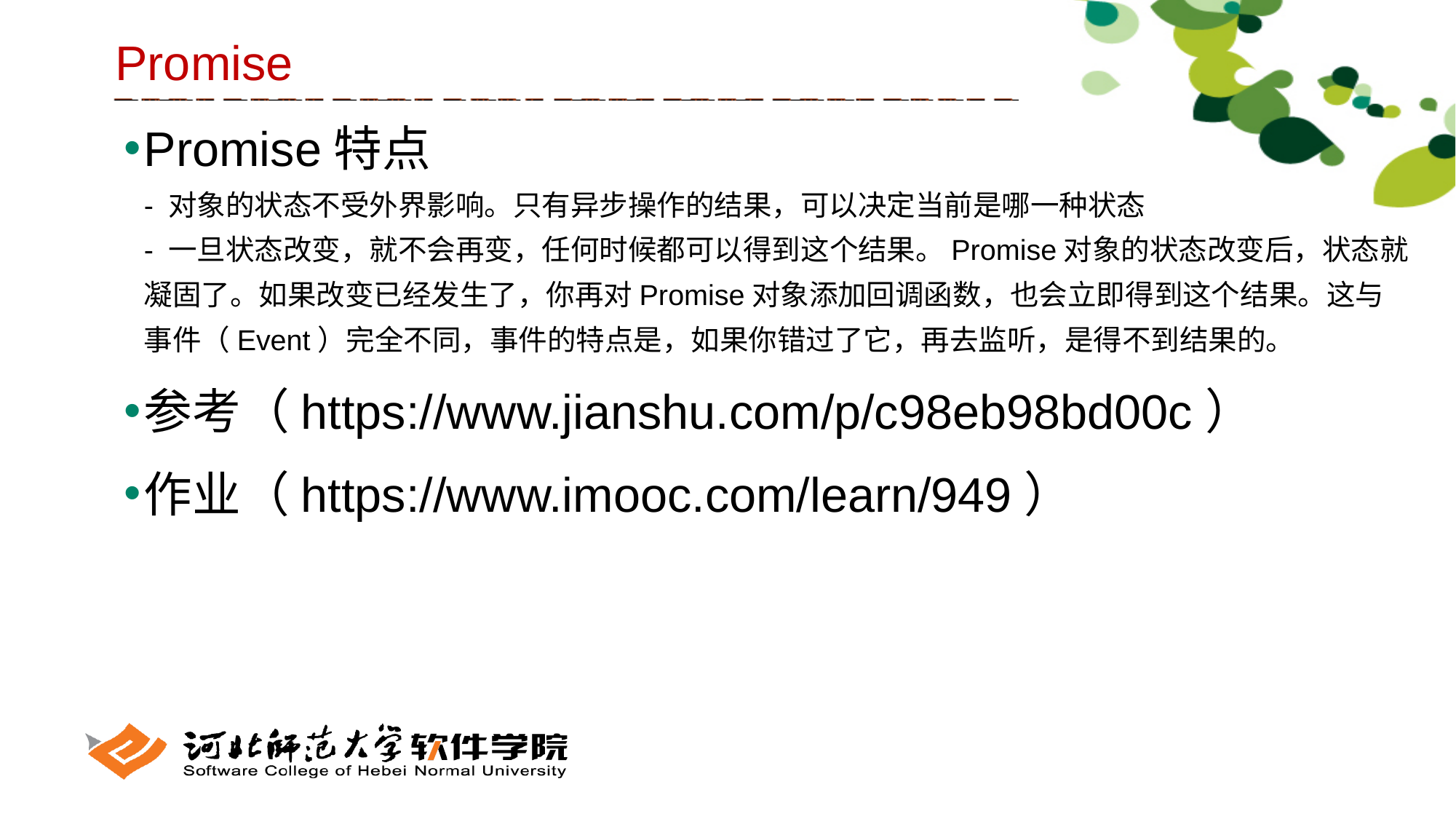

Promise
Promise特点
- 对象的状态不受外界影响。只有异步操作的结果，可以决定当前是哪一种状态
- 一旦状态改变，就不会再变，任何时候都可以得到这个结果。Promise对象的状态改变后，状态就凝固了。如果改变已经发生了，你再对Promise对象添加回调函数，也会立即得到这个结果。这与事件（Event）完全不同，事件的特点是，如果你错过了它，再去监听，是得不到结果的。
参考（https://www.jianshu.com/p/c98eb98bd00c）
作业（https://www.imooc.com/learn/949）